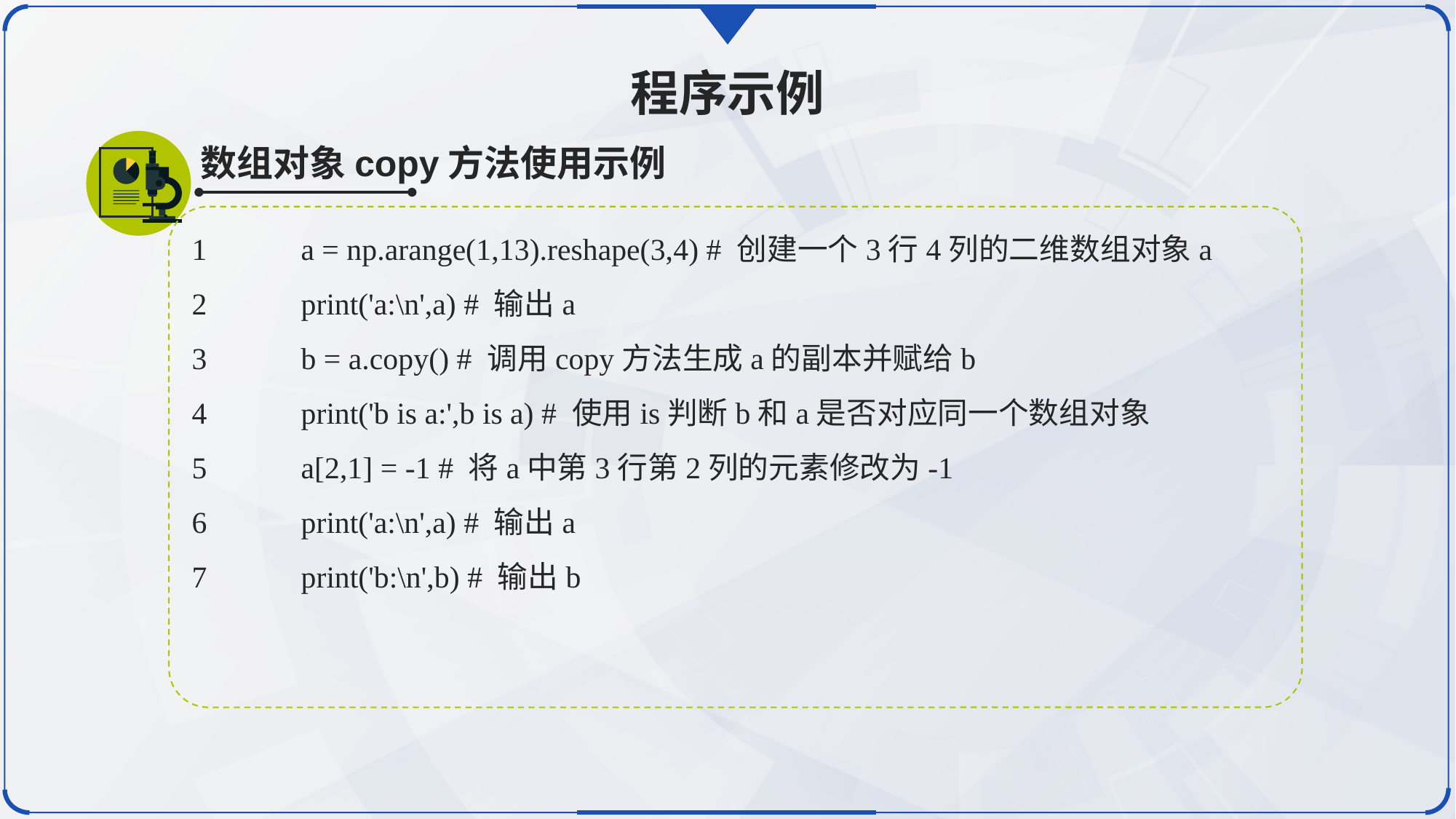

程序示例

数组对象copy方法使用示例

1	a = np.arange(1,13).reshape(3,4) # 创建一个3行4列的二维数组对象a
2	print('a:\n',a) # 输出a
3	b = a.copy() # 调用copy方法生成a的副本并赋给b
4	print('b is a:',b is a) # 使用is判断b和a是否对应同一个数组对象
5	a[2,1] = -1 # 将a中第3行第2列的元素修改为-1
6	print('a:\n',a) # 输出a
7	print('b:\n',b) # 输出b